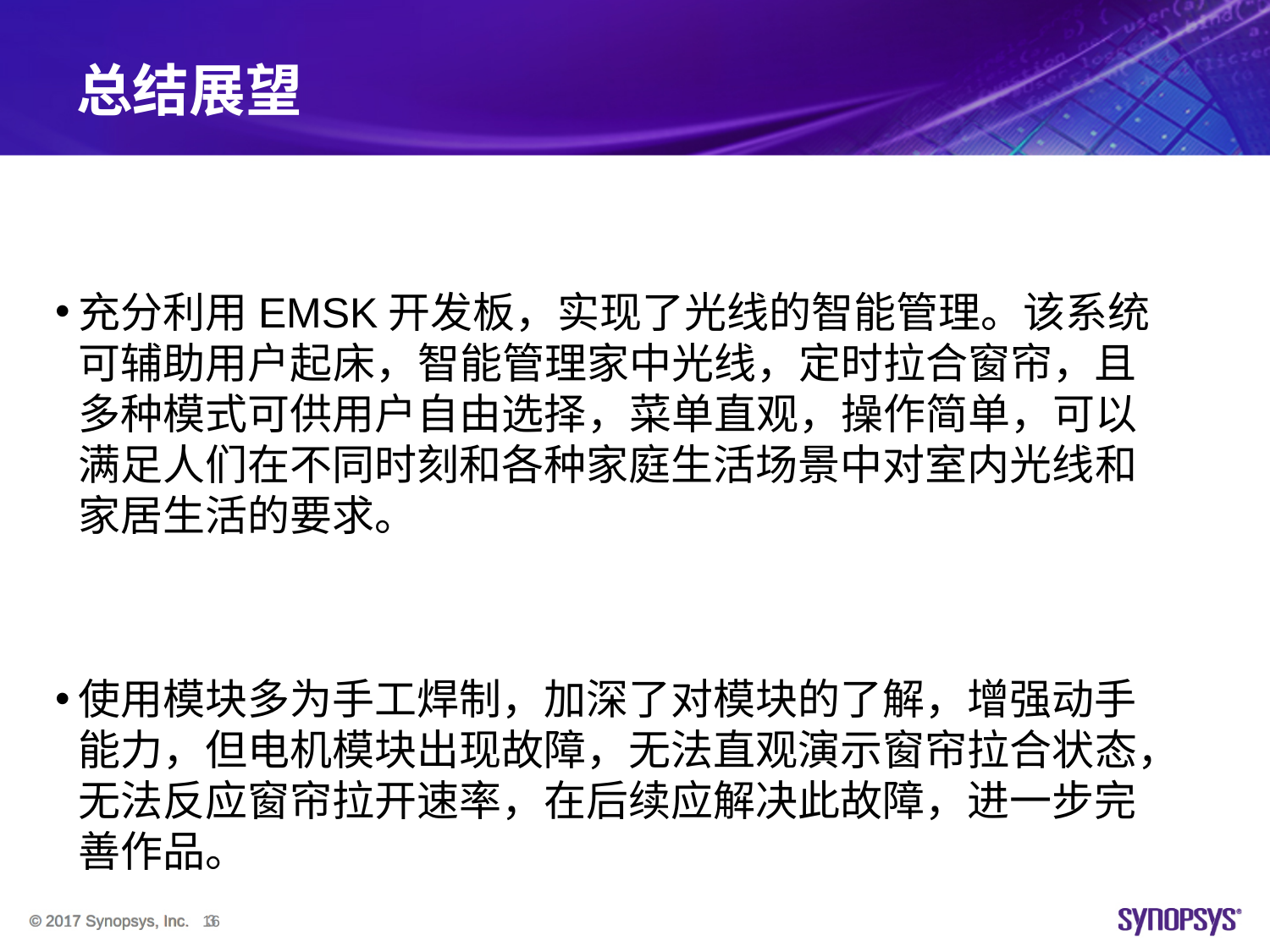

# 总结展望
充分利用EMSK开发板，实现了光线的智能管理。该系统可辅助用户起床，智能管理家中光线，定时拉合窗帘，且多种模式可供用户自由选择，菜单直观，操作简单，可以满足人们在不同时刻和各种家庭生活场景中对室内光线和家居生活的要求。

使用模块多为手工焊制，加深了对模块的了解，增强动手能力，但电机模块出现故障，无法直观演示窗帘拉合状态，无法反应窗帘拉开速率，在后续应解决此故障，进一步完善作品。